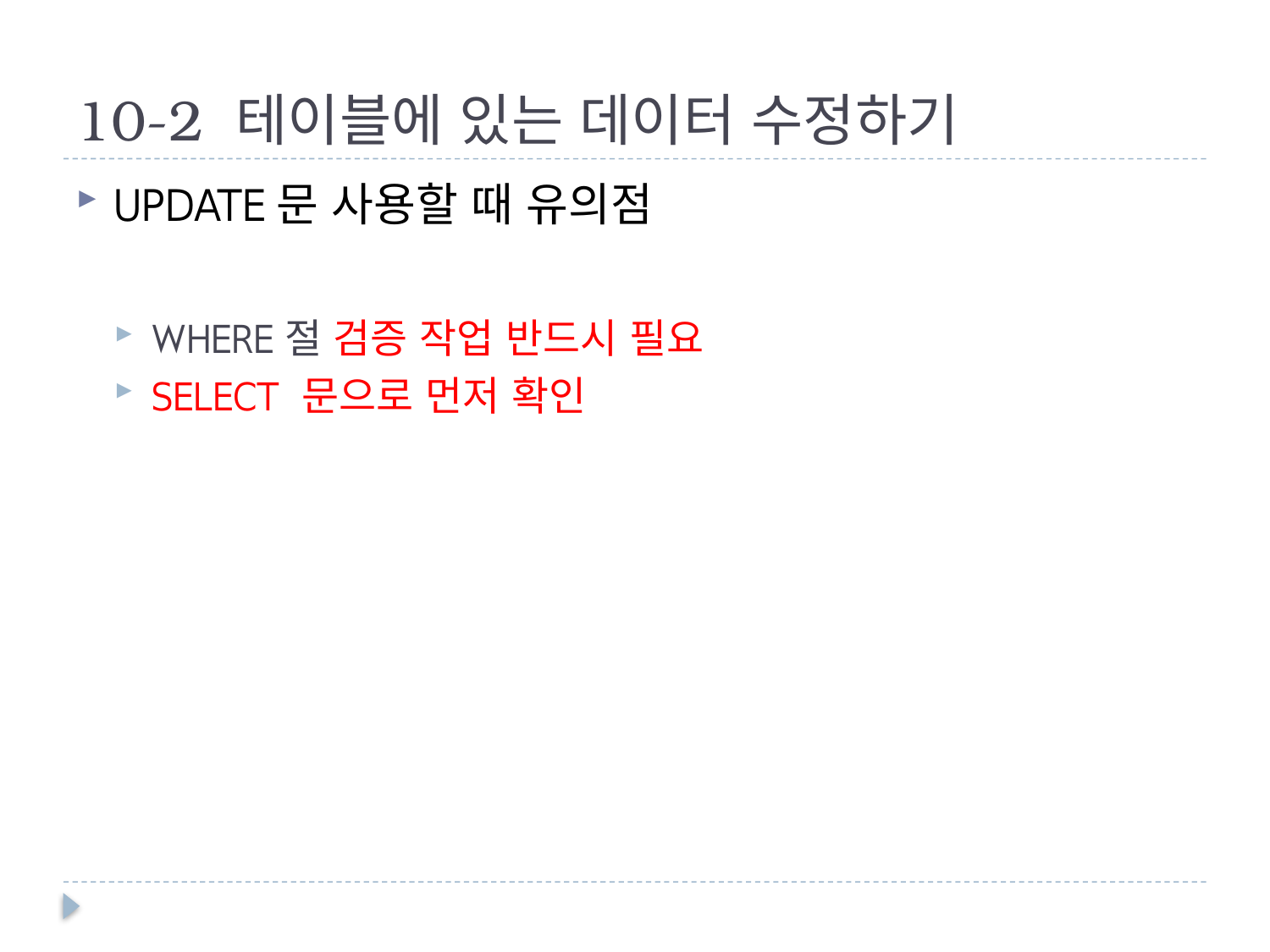

# 10-2 테이블에 있는 데이터 수정하기
UPDATE문 사용할 때 유의점

WHERE절 검증 작업 반드시 필요
SELECT 문으로 먼저 확인